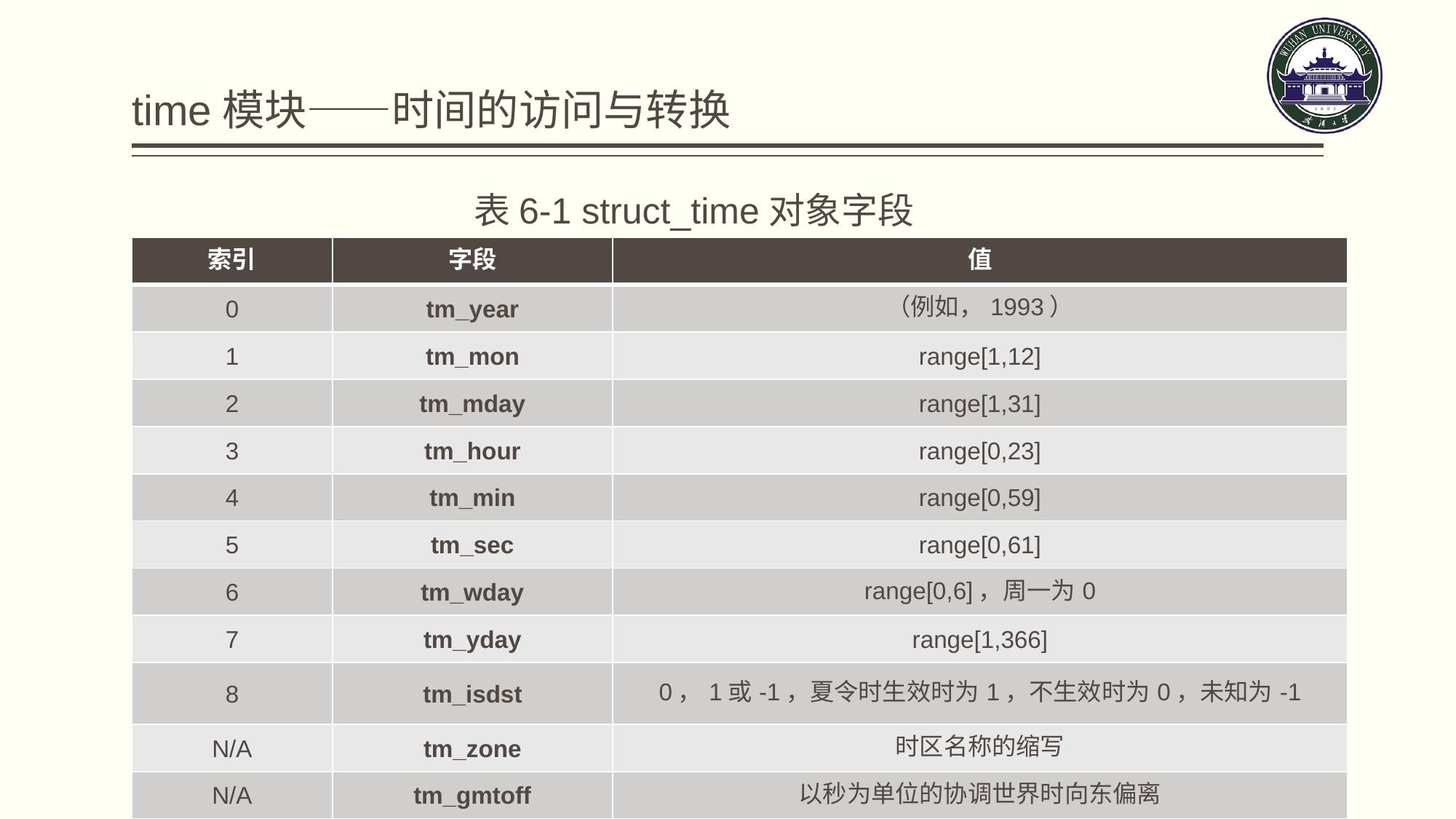

# time模块——时间的访问与转换
表6-1 struct_time对象字段
| 索引 | 字段 | 值 |
| --- | --- | --- |
| 0 | tm\_year | （例如，1993） |
| 1 | tm\_mon | range[1,12] |
| 2 | tm\_mday | range[1,31] |
| 3 | tm\_hour | range[0,23] |
| 4 | tm\_min | range[0,59] |
| 5 | tm\_sec | range[0,61] |
| 6 | tm\_wday | range[0,6]，周一为0 |
| 7 | tm\_yday | range[1,366] |
| 8 | tm\_isdst | 0，1或-1，夏令时生效时为1，不生效时为0，未知为-1 |
| N/A | tm\_zone | 时区名称的缩写 |
| N/A | tm\_gmtoff | 以秒为单位的协调世界时向东偏离 |